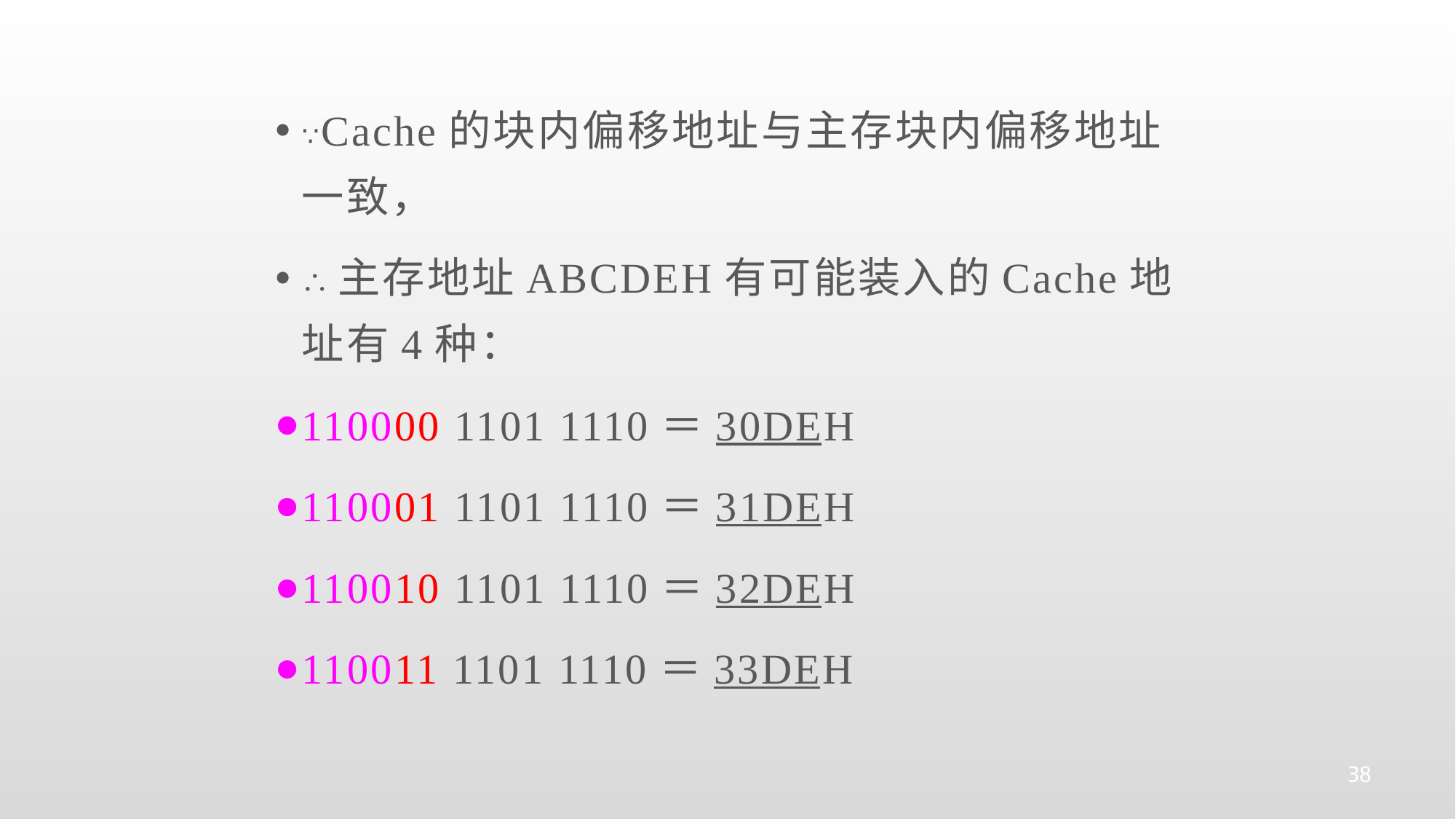

∵Cache的块内偏移地址与主存块内偏移地址一致，
∴主存地址ABCDEH有可能装入的Cache地址有4种：
110000 1101 1110＝30DEH
110001 1101 1110＝31DEH
110010 1101 1110＝32DEH
110011 1101 1110＝33DEH

38